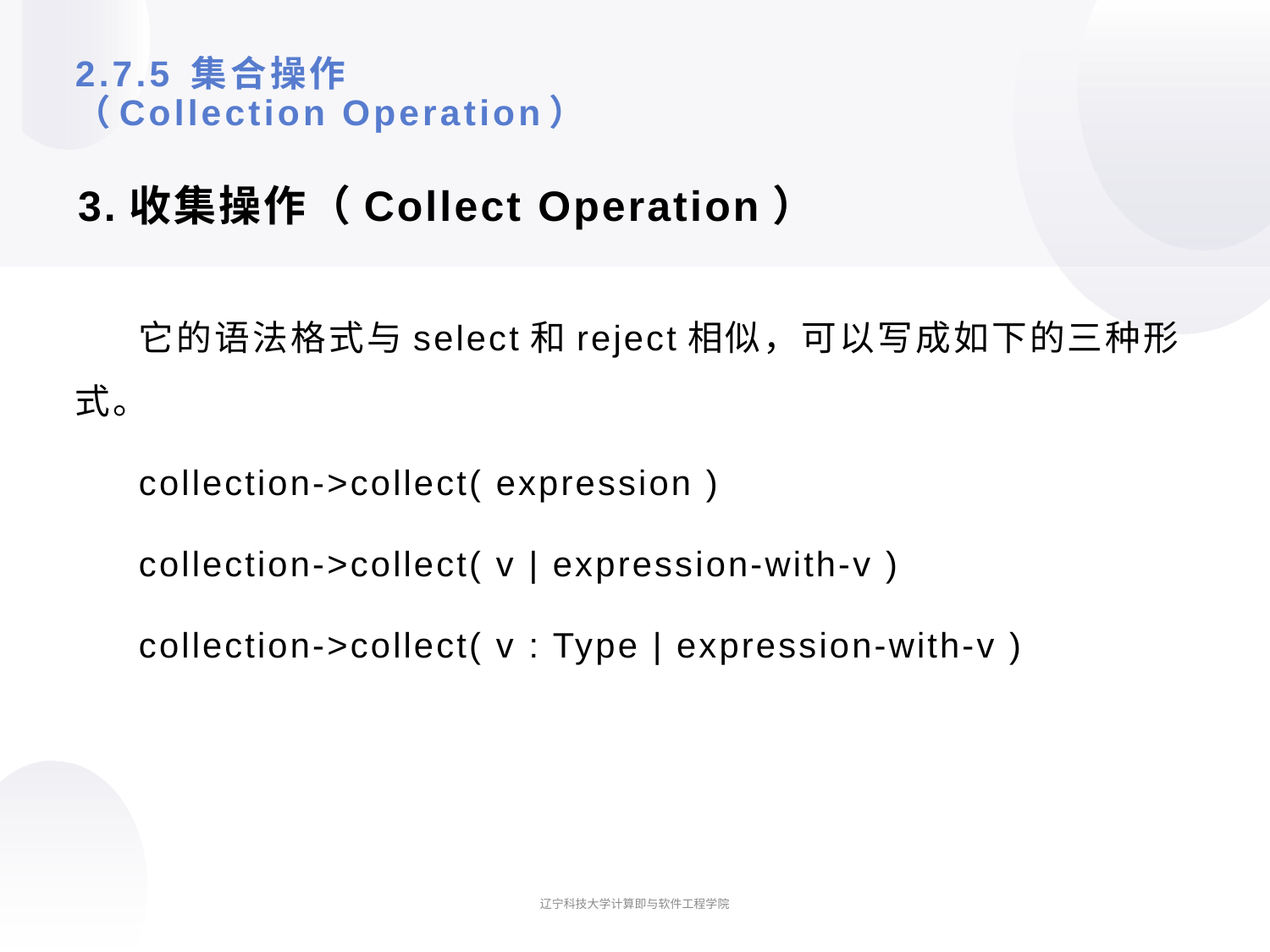

# 2.7.5 集合操作 （Collection Operation）
3.收集操作（Collect Operation）

它的语法格式与select和reject相似，可以写成如下的三种形式。
collection->collect( expression )
collection->collect( v | expression-with-v )
collection->collect( v : Type | expression-with-v )

辽宁科技大学计算即与软件工程学院
161